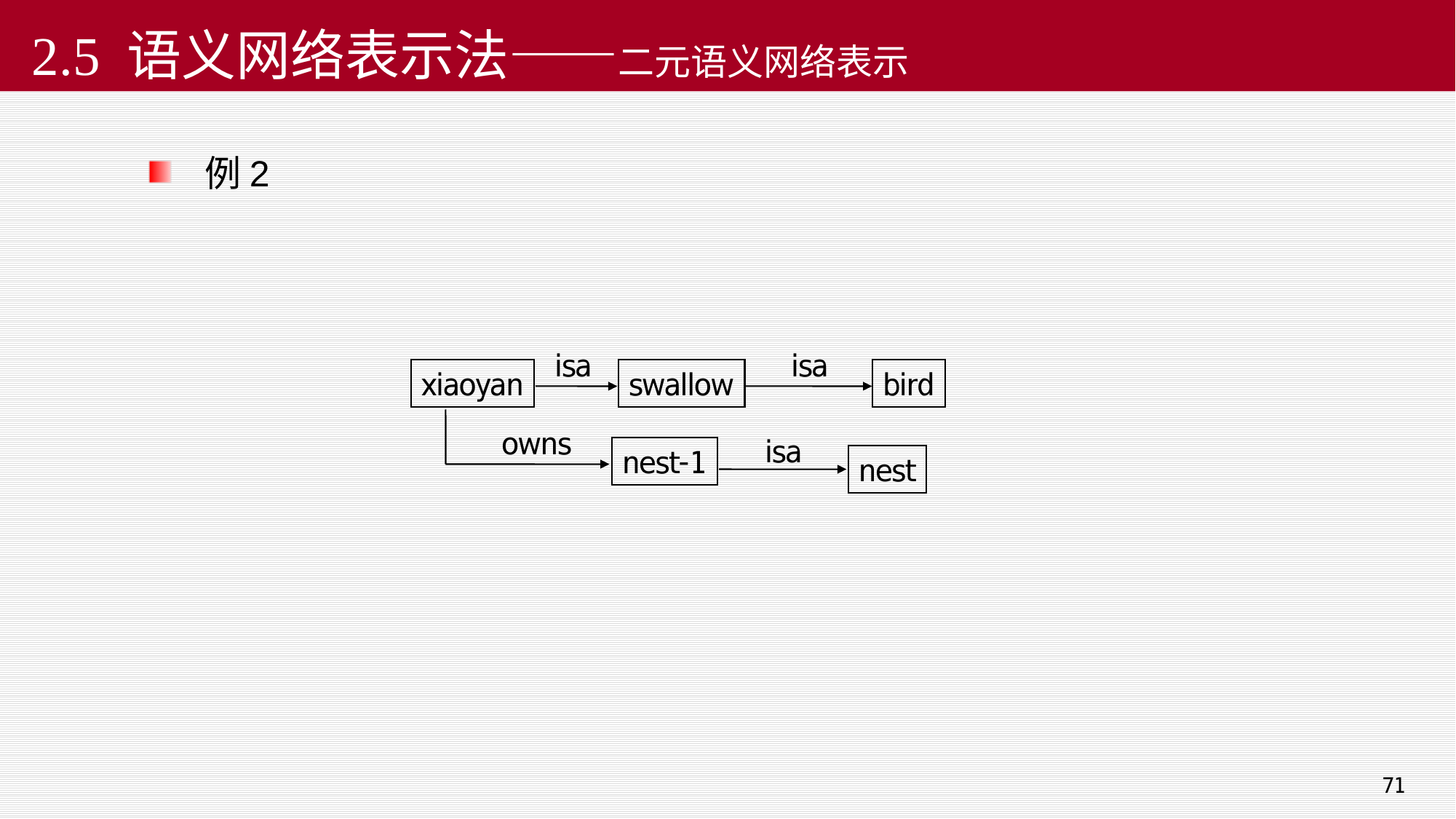

71
# 2.5 语义网络表示法——二元语义网络表示
例2
isa
isa
xiaoyan
swallow
bird

owns
nest-1

isa
nest

2018/9/8